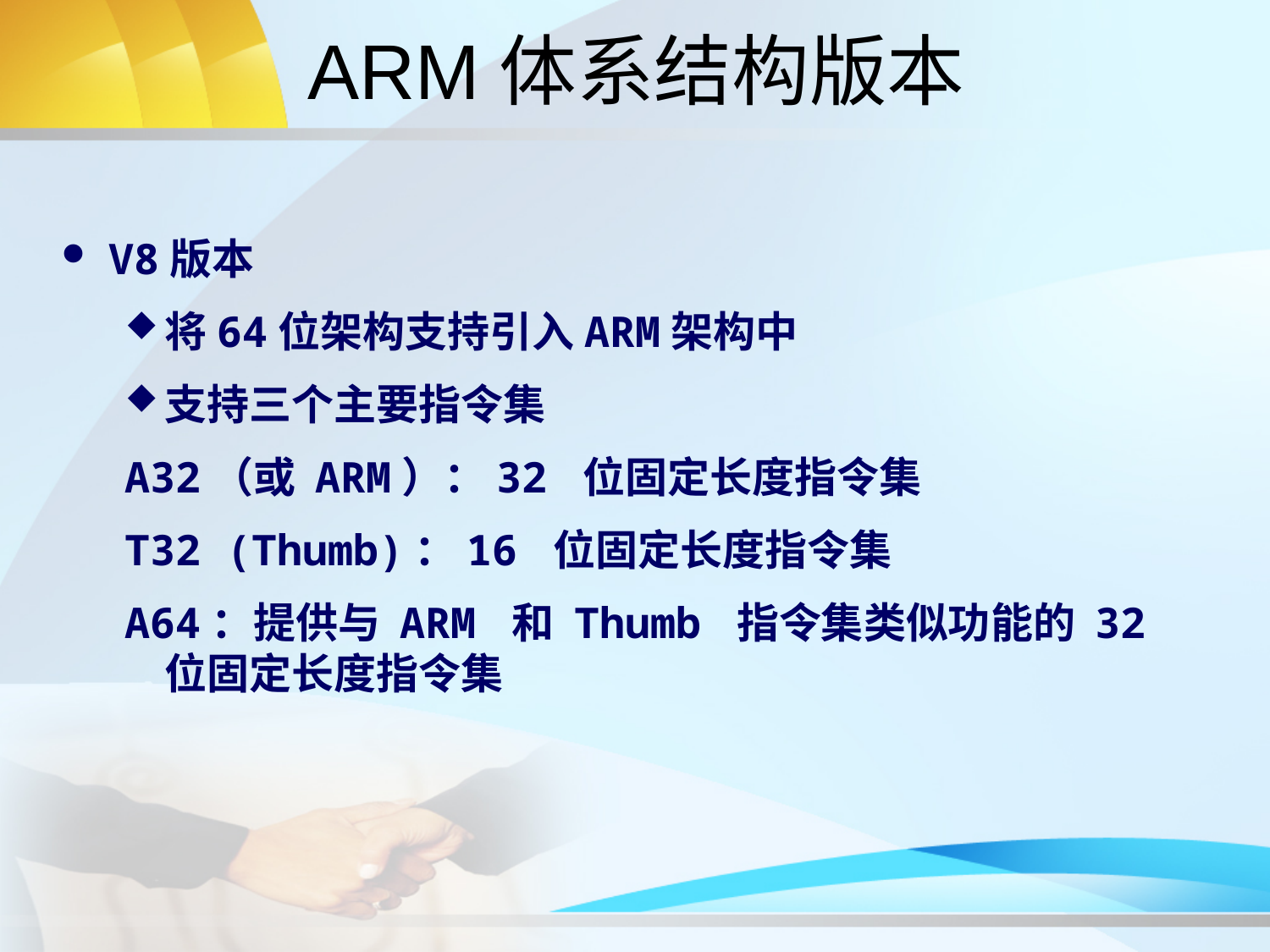

# ARM体系结构版本
V8版本
将64位架构支持引入ARM架构中
支持三个主要指令集
A32（或 ARM）：32 位固定长度指令集
T32 (Thumb)：16 位固定长度指令集
A64：提供与 ARM 和 Thumb 指令集类似功能的 32 位固定长度指令集